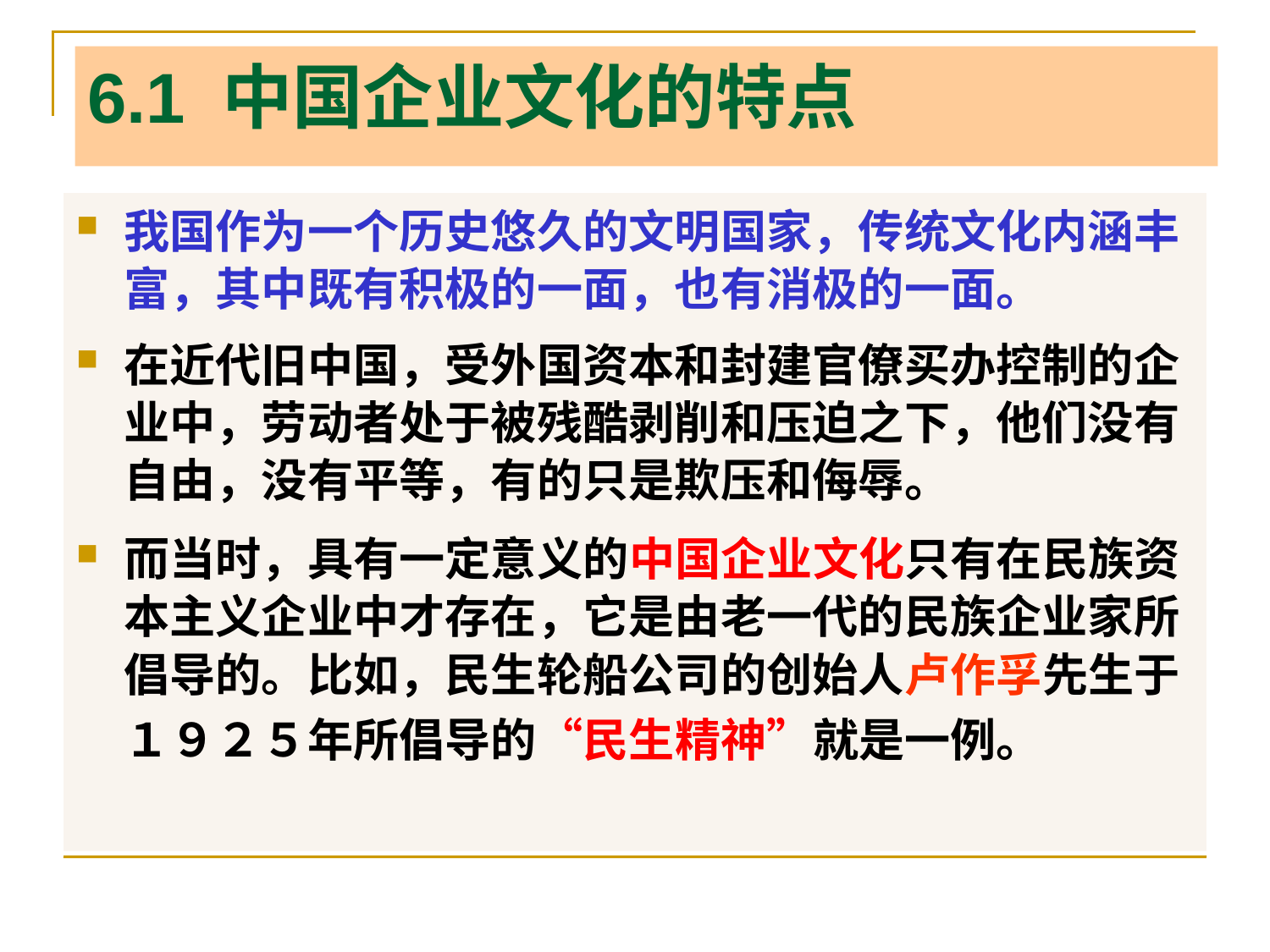

# 6.1 中国企业文化的特点
我国作为一个历史悠久的文明国家，传统文化内涵丰富，其中既有积极的一面，也有消极的一面。
在近代旧中国，受外国资本和封建官僚买办控制的企业中，劳动者处于被残酷剥削和压迫之下，他们没有自由，没有平等，有的只是欺压和侮辱。
而当时，具有一定意义的中国企业文化只有在民族资本主义企业中才存在，它是由老一代的民族企业家所倡导的。比如，民生轮船公司的创始人卢作孚先生于１９２５年所倡导的“民生精神”就是一例。

3